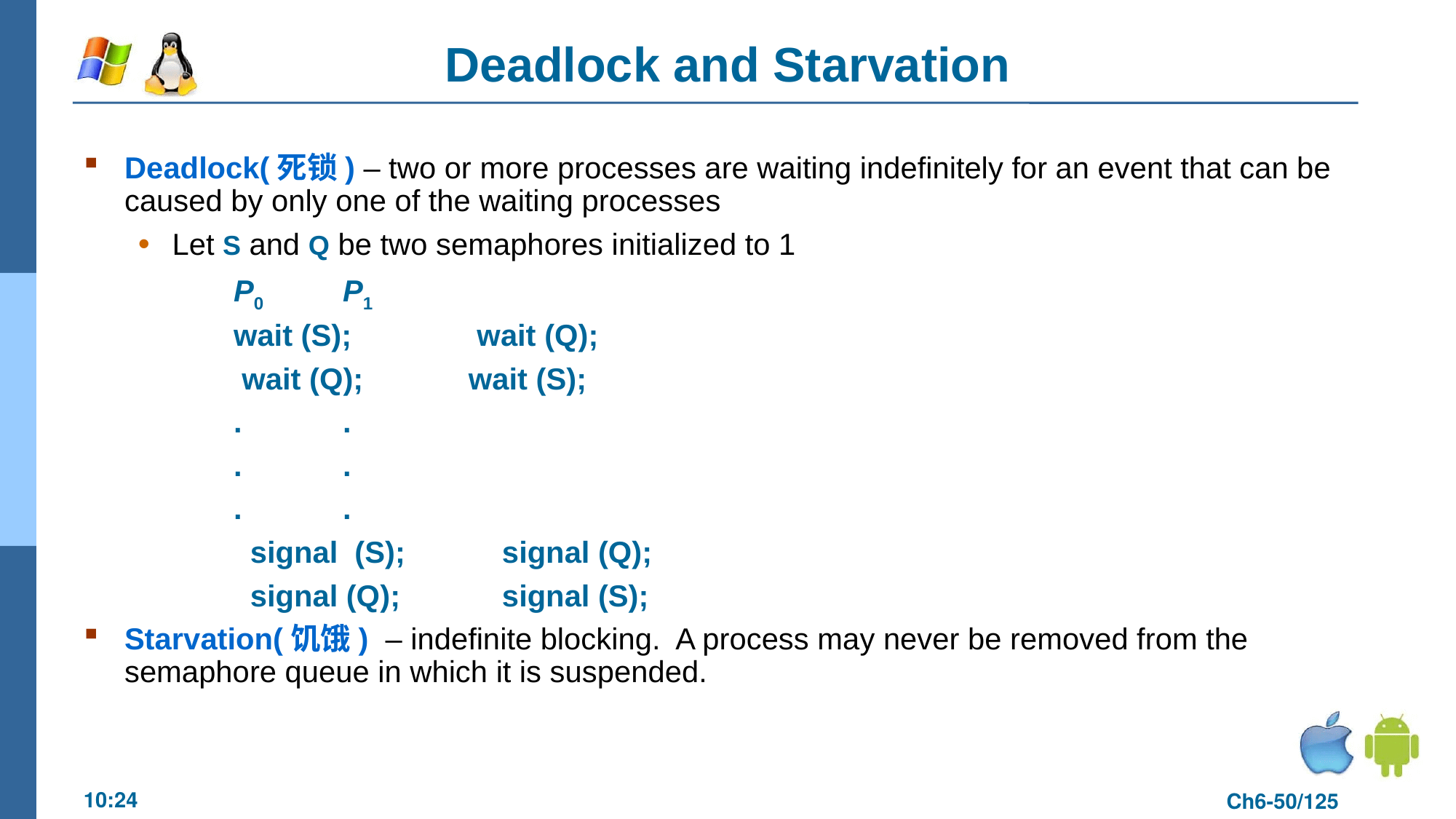

# Deadlock and Starvation
Deadlock(死锁) – two or more processes are waiting indefinitely for an event that can be caused by only one of the waiting processes
Let S and Q be two semaphores initialized to 1
		P0	P1
		wait (S); 	   wait (Q);
		 wait (Q); 	  wait (S);
		. 	.
		. 	.
		. 	.
		  signal  (S); 	      signal (Q);
		  signal (Q); 	      signal (S);
Starvation(饥饿)  – indefinite blocking.  A process may never be removed from the semaphore queue in which it is suspended.